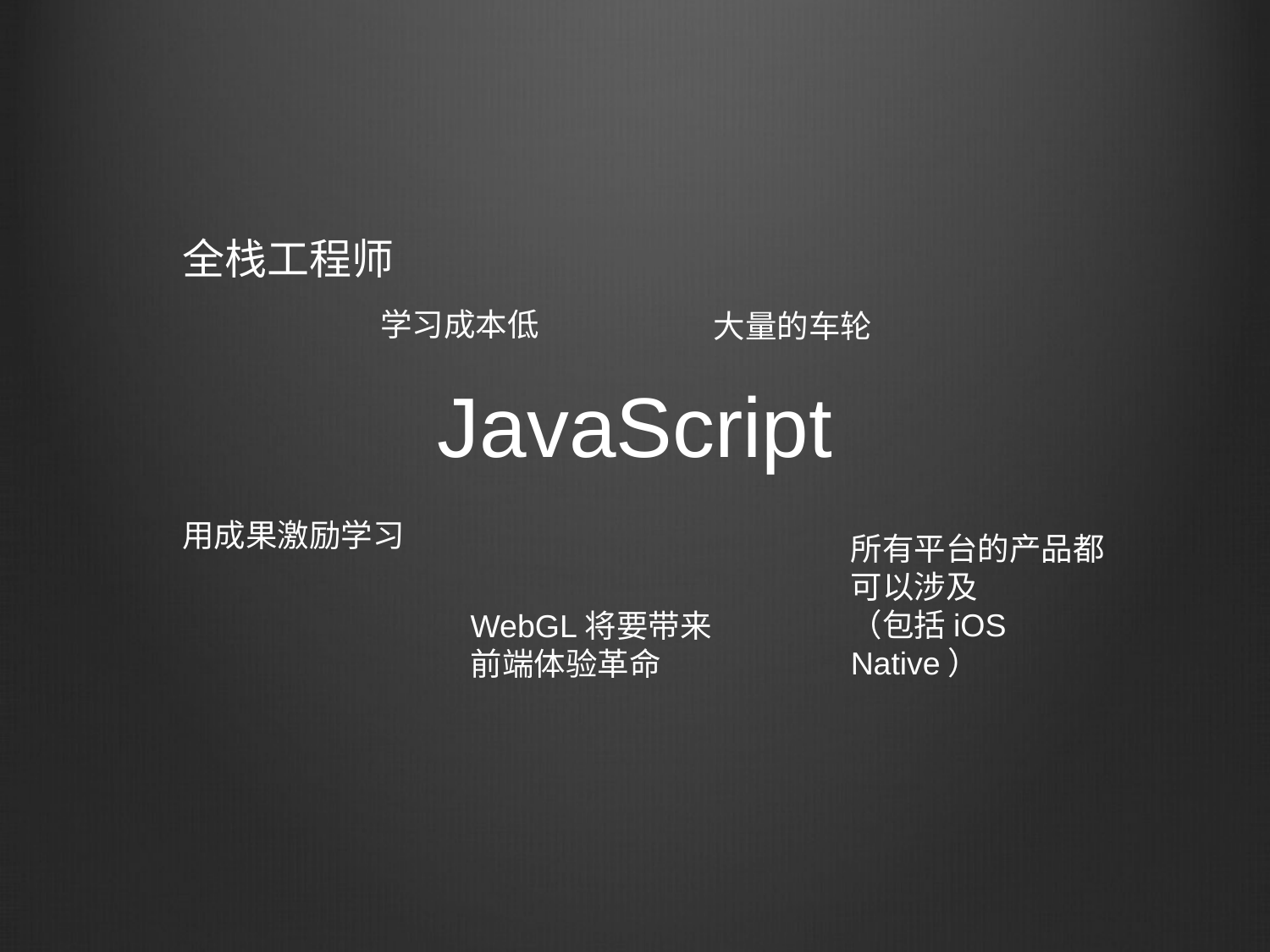

全栈工程师
学习成本低
大量的车轮
# JavaScript
用成果激励学习
所有平台的产品都可以涉及
（包括iOS Native）
WebGL将要带来前端体验革命